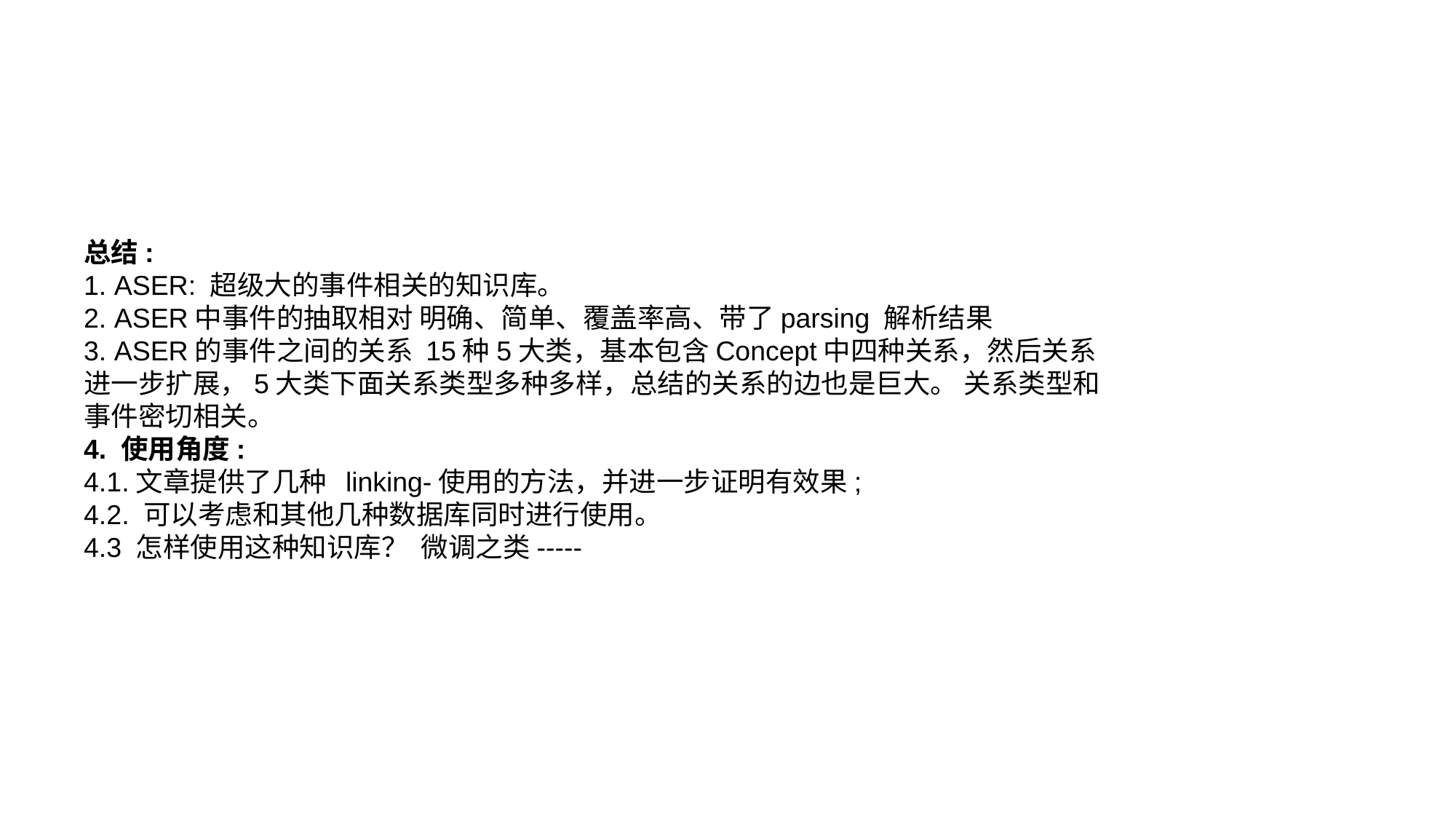

总结:
1. ASER: 超级大的事件相关的知识库。
2. ASER中事件的抽取相对 明确、简单、覆盖率高、带了parsing 解析结果
3. ASER的事件之间的关系 15种5大类，基本包含Concept中四种关系，然后关系进一步扩展，5大类下面关系类型多种多样，总结的关系的边也是巨大。 关系类型和事件密切相关。
4. 使用角度:
4.1.文章提供了几种  linking-使用的方法，并进一步证明有效果;
4.2. 可以考虑和其他几种数据库同时进行使用。
4.3 怎样使用这种知识库？  微调之类-----